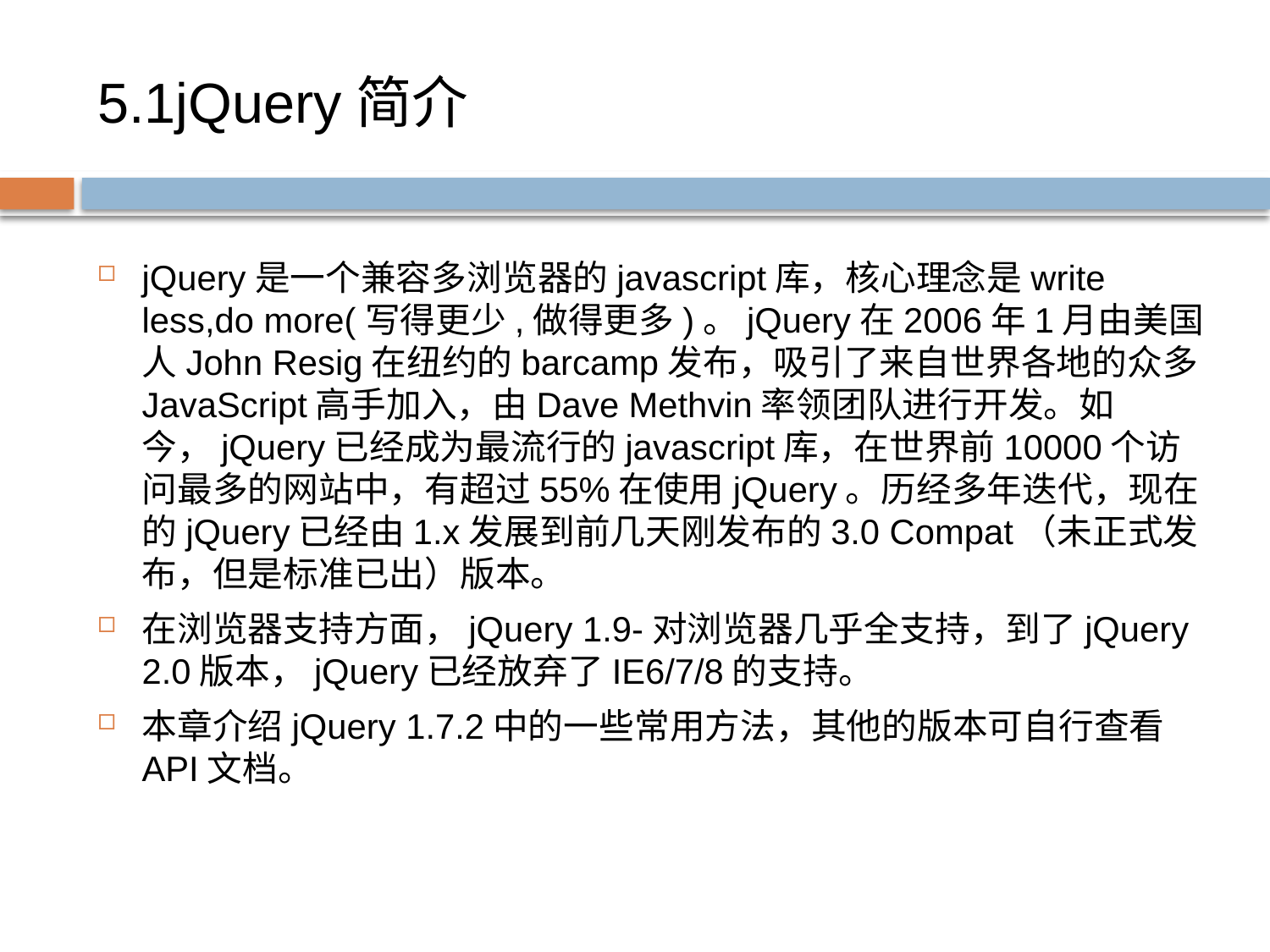

# 5.1jQuery简介
jQuery是一个兼容多浏览器的javascript库，核心理念是write less,do more(写得更少,做得更多)。jQuery在2006年1月由美国人John Resig在纽约的barcamp发布，吸引了来自世界各地的众多JavaScript高手加入，由Dave Methvin率领团队进行开发。如今，jQuery已经成为最流行的javascript库，在世界前10000个访问最多的网站中，有超过55%在使用jQuery。历经多年迭代，现在的jQuery已经由1.x发展到前几天刚发布的3.0 Compat（未正式发布，但是标准已出）版本。
在浏览器支持方面，jQuery 1.9-对浏览器几乎全支持，到了jQuery 2.0版本，jQuery已经放弃了IE6/7/8的支持。
本章介绍jQuery 1.7.2中的一些常用方法，其他的版本可自行查看API文档。